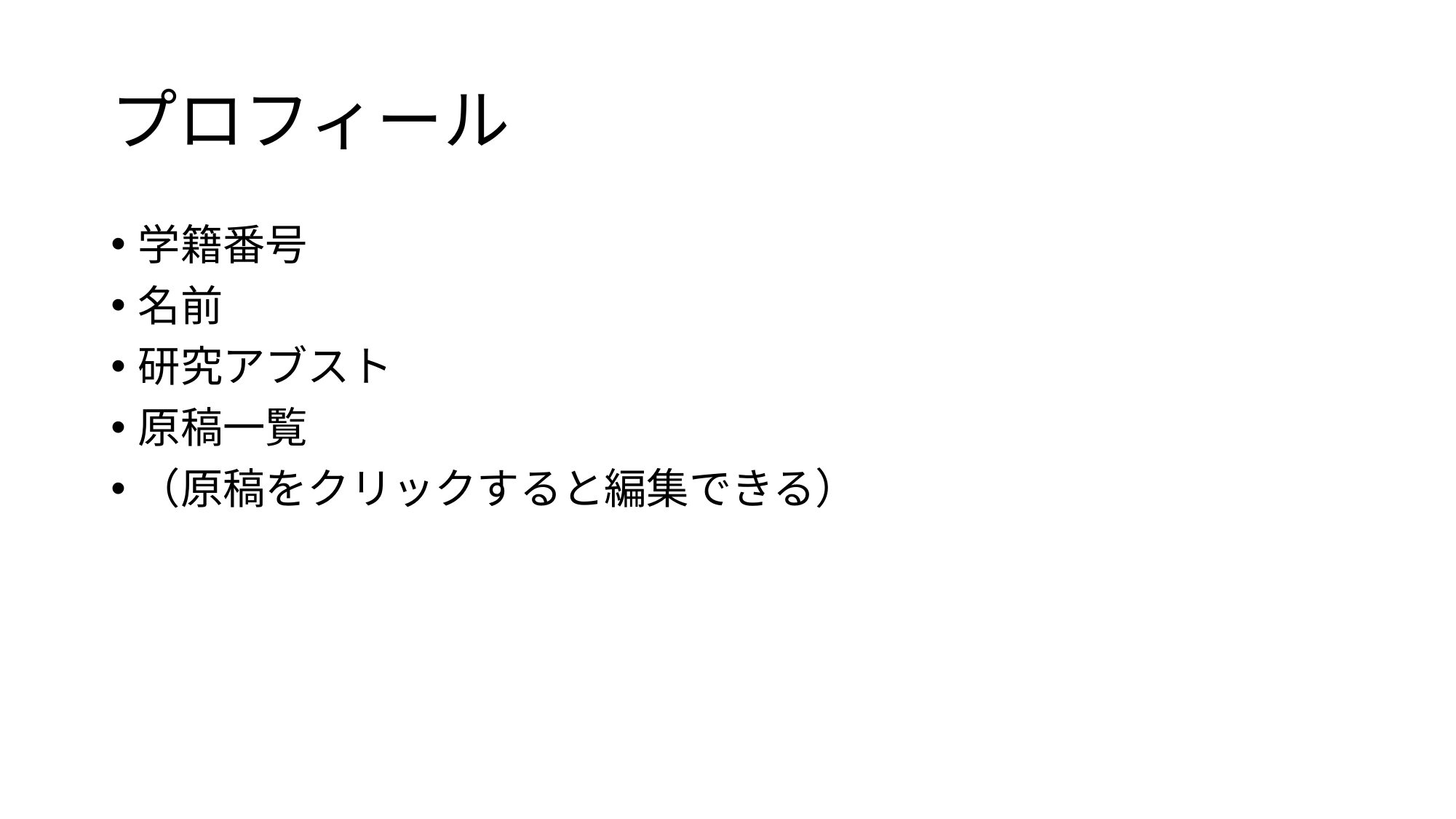

# プロフィール
学籍番号
名前
研究アブスト
原稿一覧
（原稿をクリックすると編集できる）